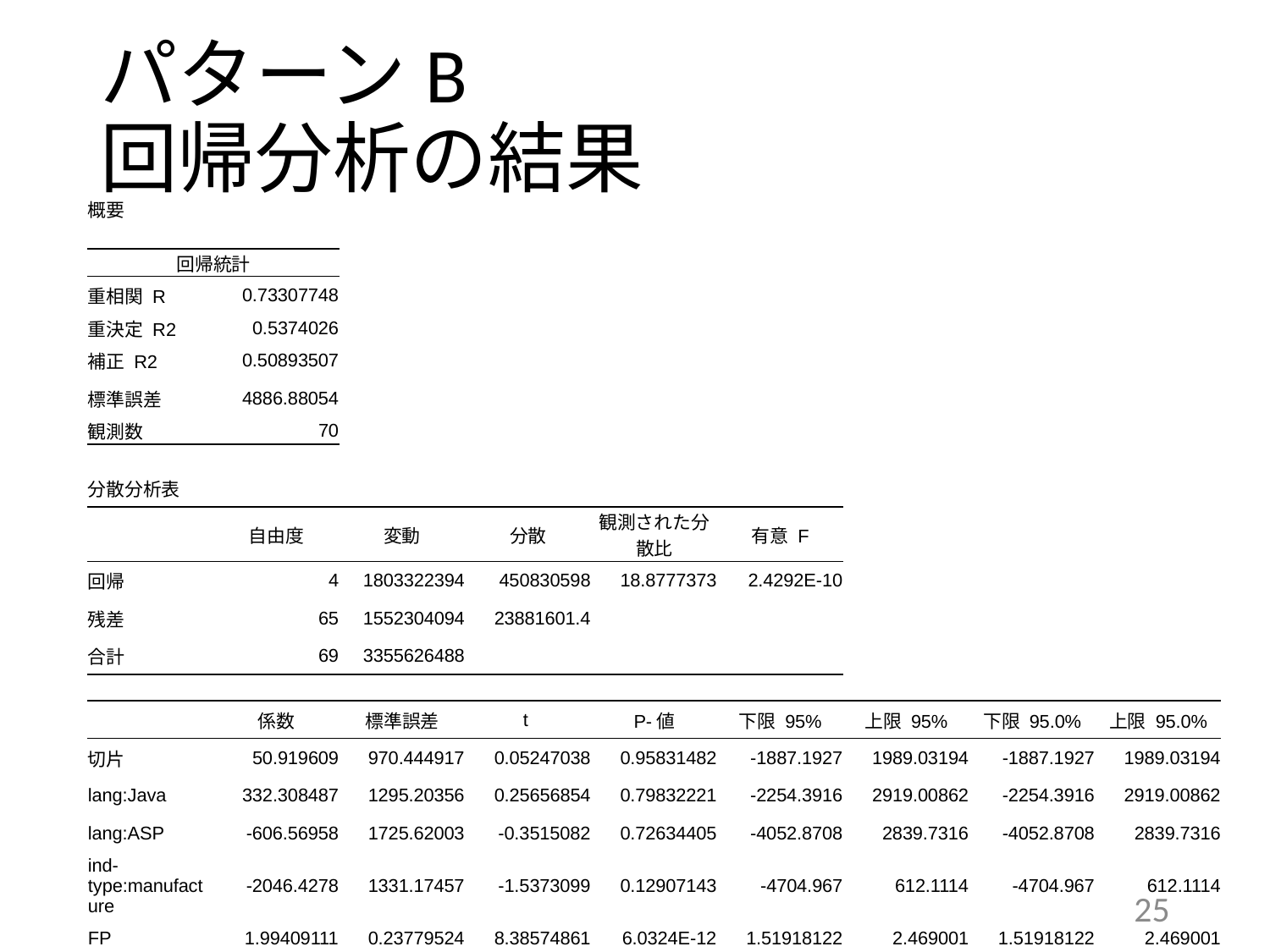

# パターンB 回帰分析の結果
| 概要 |  |  |  |  |  |  |  |  |
| --- | --- | --- | --- | --- | --- | --- | --- | --- |
|  |  |  |  |  |  |  |  |  |
| 回帰統計 |  |  |  |  |  |  |  |  |
| 重相関 R | 0.73307748 |  |  |  |  |  |  |  |
| 重決定 R2 | 0.5374026 |  |  |  |  |  |  |  |
| 補正 R2 | 0.50893507 |  |  |  |  |  |  |  |
| 標準誤差 | 4886.88054 |  |  |  |  |  |  |  |
| 観測数 | 70 |  |  |  |  |  |  |  |
|  |  |  |  |  |  |  |  |  |
| 分散分析表 |  |  |  |  |  |  |  |  |
|  | 自由度 | 変動 | 分散 | 観測された分散比 | 有意 F |  |  |  |
| 回帰 | 4 | 1803322394 | 450830598 | 18.8777373 | 2.4292E-10 |  |  |  |
| 残差 | 65 | 1552304094 | 23881601.4 |  |  |  |  |  |
| 合計 | 69 | 3355626488 |  |  |  |  |  |  |
|  |  |  |  |  |  |  |  |  |
|  | 係数 | 標準誤差 | t | P-値 | 下限 95% | 上限 95% | 下限 95.0% | 上限 95.0% |
| 切片 | 50.919609 | 970.444917 | 0.05247038 | 0.95831482 | -1887.1927 | 1989.03194 | -1887.1927 | 1989.03194 |
| lang:Java | 332.308487 | 1295.20356 | 0.25656854 | 0.79832221 | -2254.3916 | 2919.00862 | -2254.3916 | 2919.00862 |
| lang:ASP | -606.56958 | 1725.62003 | -0.3515082 | 0.72634405 | -4052.8708 | 2839.7316 | -4052.8708 | 2839.7316 |
| ind-type:manufacture | -2046.4278 | 1331.17457 | -1.5373099 | 0.12907143 | -4704.967 | 612.1114 | -4704.967 | 612.1114 |
| FP | 1.99409111 | 0.23779524 | 8.38574861 | 6.0324E-12 | 1.51918122 | 2.469001 | 1.51918122 | 2.469001 |
25